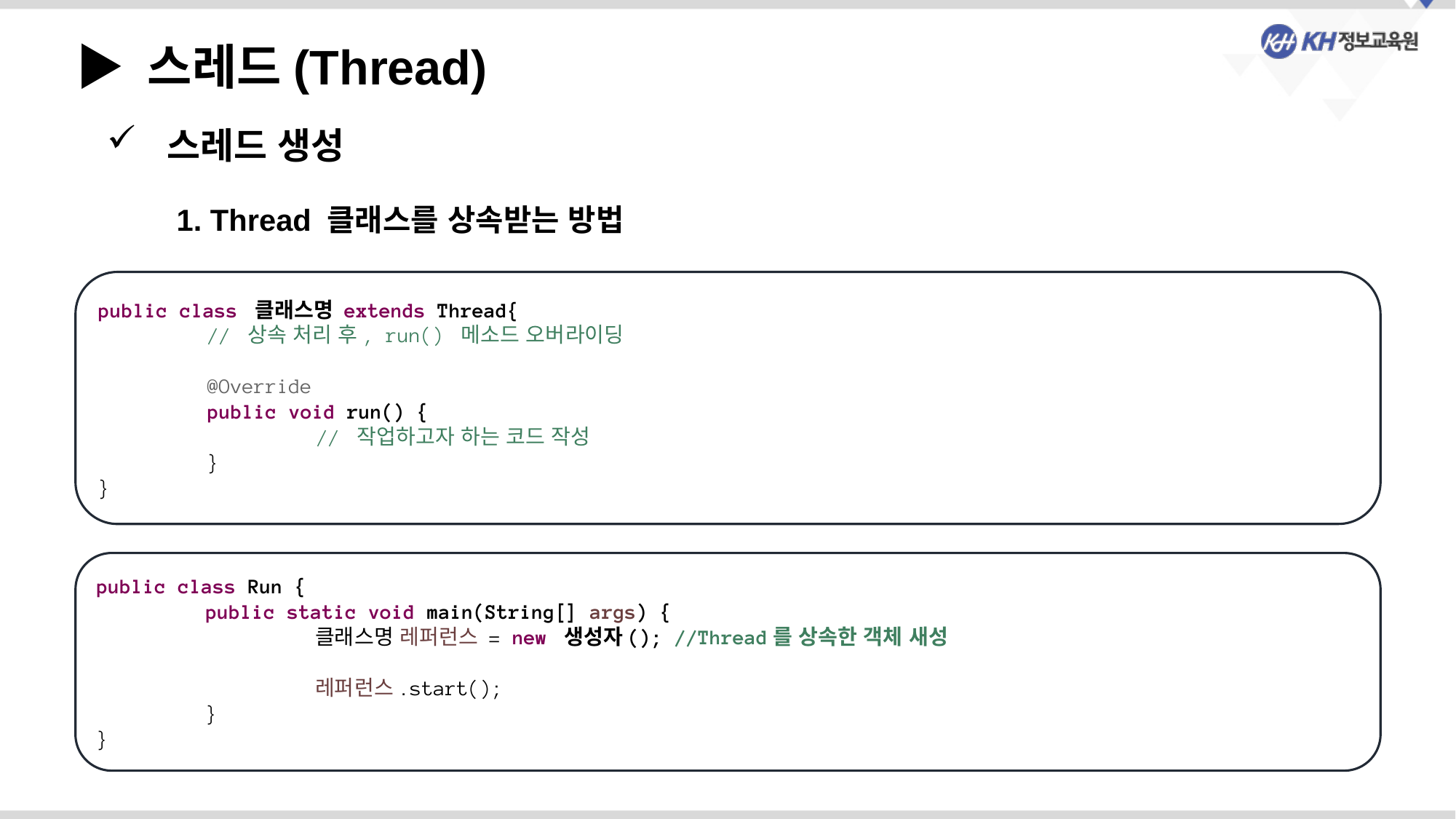

▶ 스레드(Thread)
 스레드 생성
1. Thread 클래스를 상속받는 방법
public class 클래스명 extends Thread{
	// 상속 처리 후, run() 메소드 오버라이딩

	@Override
	public void run() {
		// 작업하고자 하는 코드 작성
	}
}
public class Run {
	public static void main(String[] args) {
		클래스명 레퍼런스 = new 생성자(); //Thread를 상속한 객체 새성

		레퍼런스.start();
	}
}